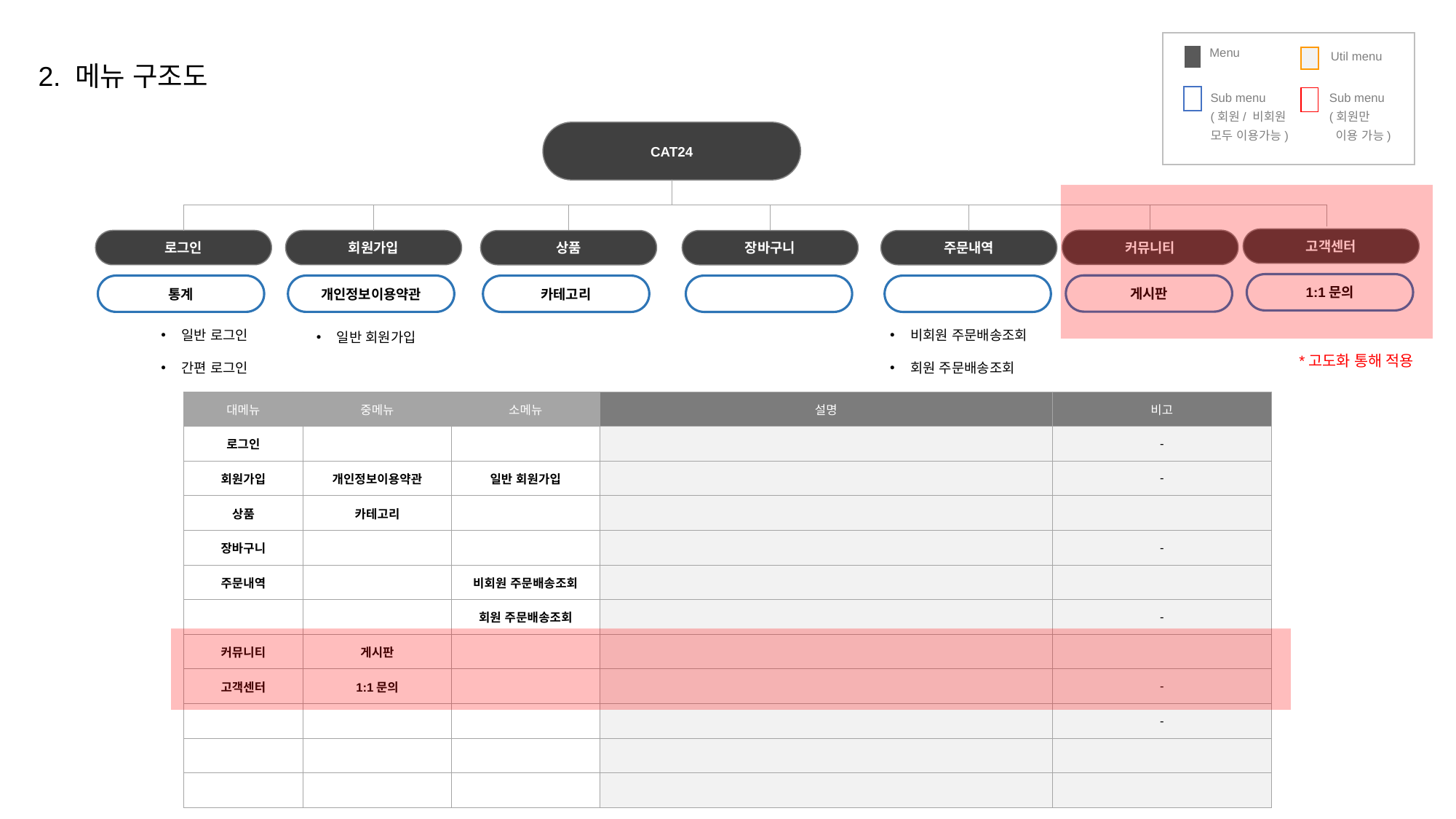

Menu
Util menu

Sub menu
(회원/ 비회원
모두 이용가능)

2. 메뉴 구조도
Sub menu
(회원만
 이용 가능)

CAT24

고객센터
1:1문의
커뮤니티
게시판
로그인
통계
회원가입
개인정보이용약관
상품
카테고리

장바구니

주문내역

일반 로그인

간편 로그인
비회원 주문배송조회

회원 주문배송조회
일반 회원가입
  *고도화 통해 적용
| 대메뉴 | 중메뉴 | 소메뉴 | 설명 | 비고 |
| --- | --- | --- | --- | --- |
| 로그인 |  |  |  | - |
| 회원가입 | 개인정보이용약관 | 일반 회원가입 |  | - |
| 상품 | 카테고리 |  |  |  |
| 장바구니 |  |  |  | - |
| 주문내역 |  | 비회원 주문배송조회 |  |  |
|  |  | 회원 주문배송조회 |  | - |
| 커뮤니티 | 게시판 |  |  |  |
| 고객센터 | 1:1문의 |  |  | - |
|  |  |  |  | - |
|  |  |  |  |  |
|  |  |  |  |  |